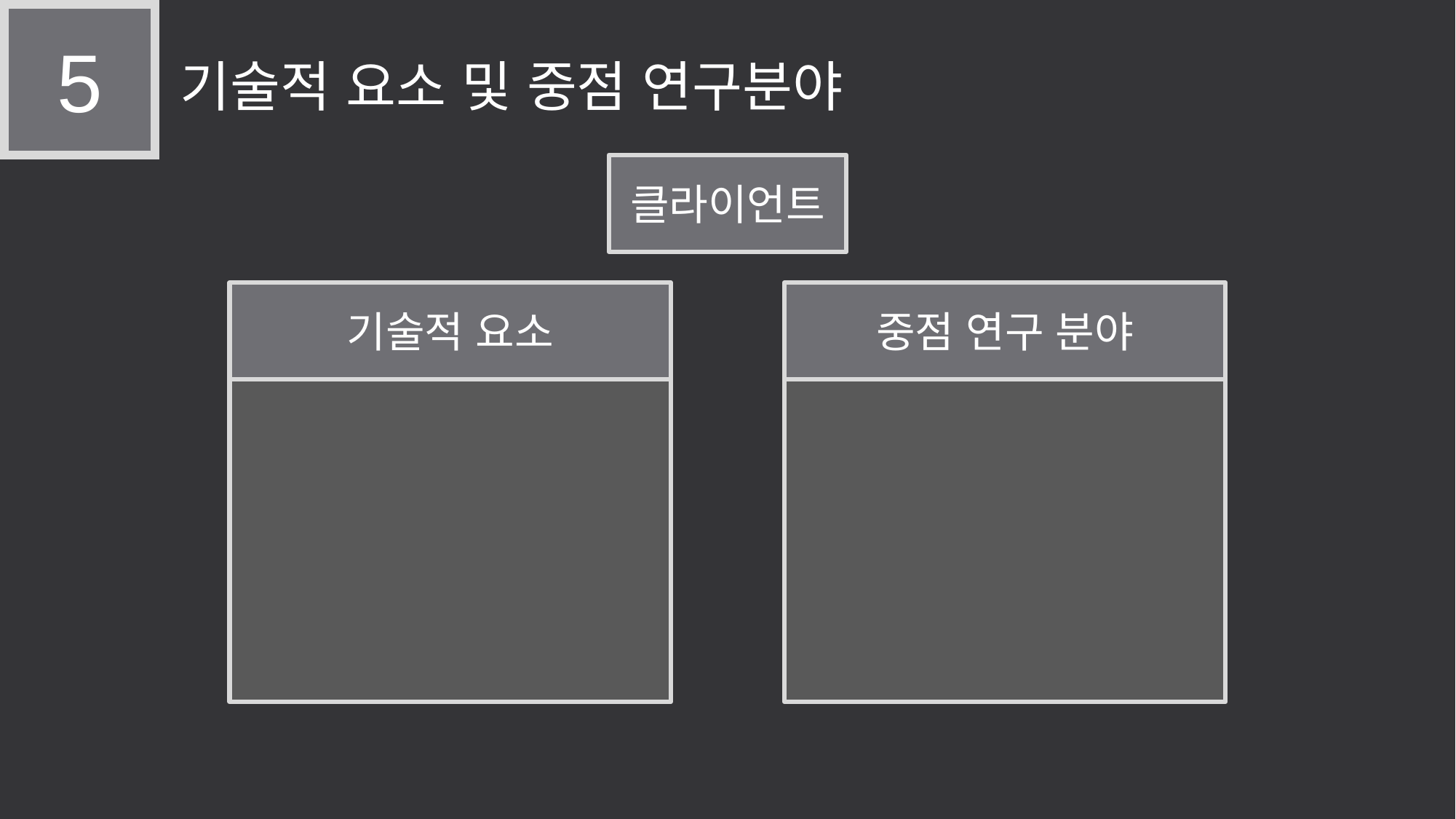

5
기술적 요소 및 중점 연구분야
클라이언트
기술적 요소
중점 연구 분야